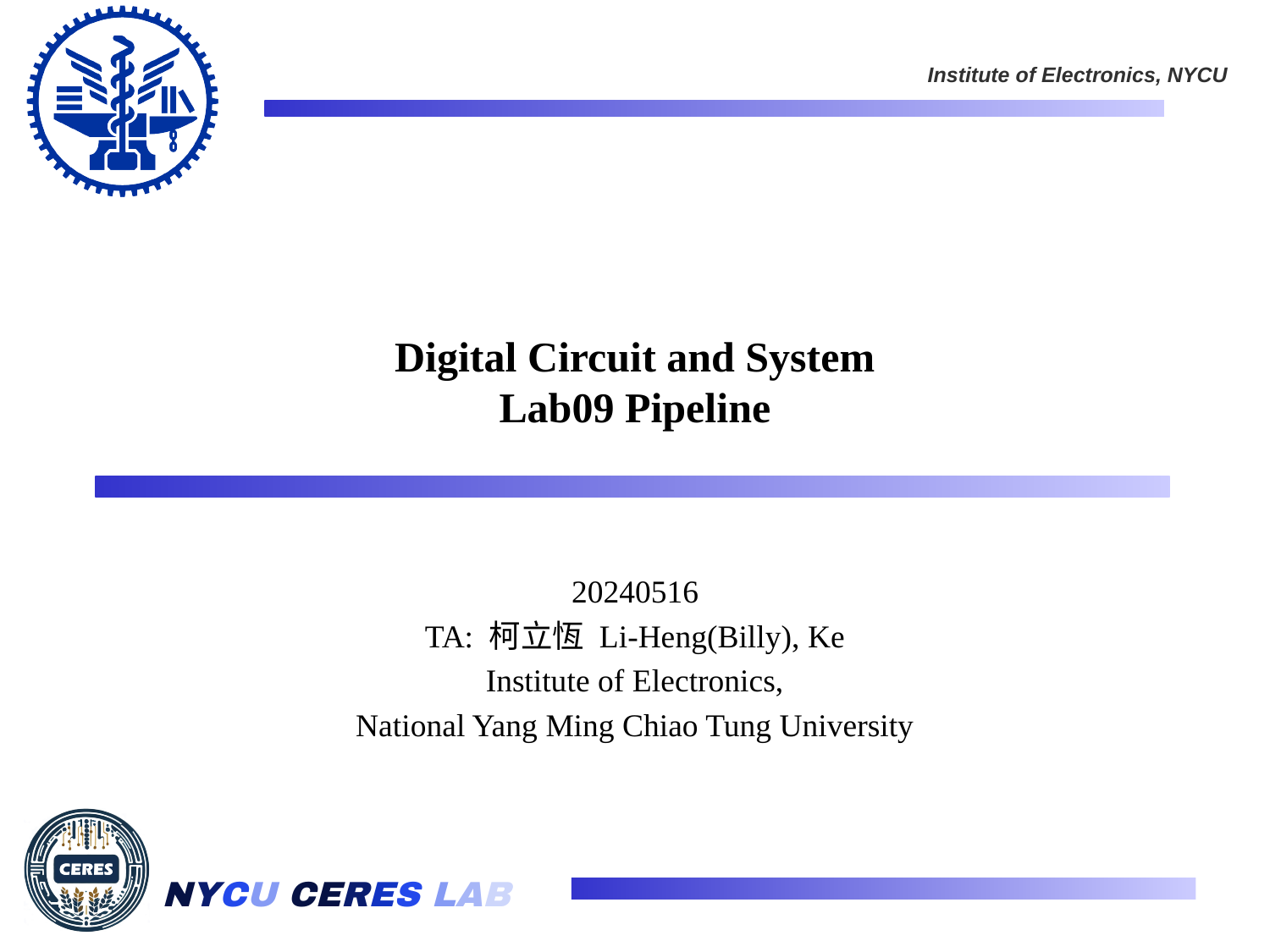

# Digital Circuit and System Lab09 Pipeline
20240516
TA: 柯立恆 Li-Heng(Billy), Ke
Institute of Electronics,
National Yang Ming Chiao Tung University